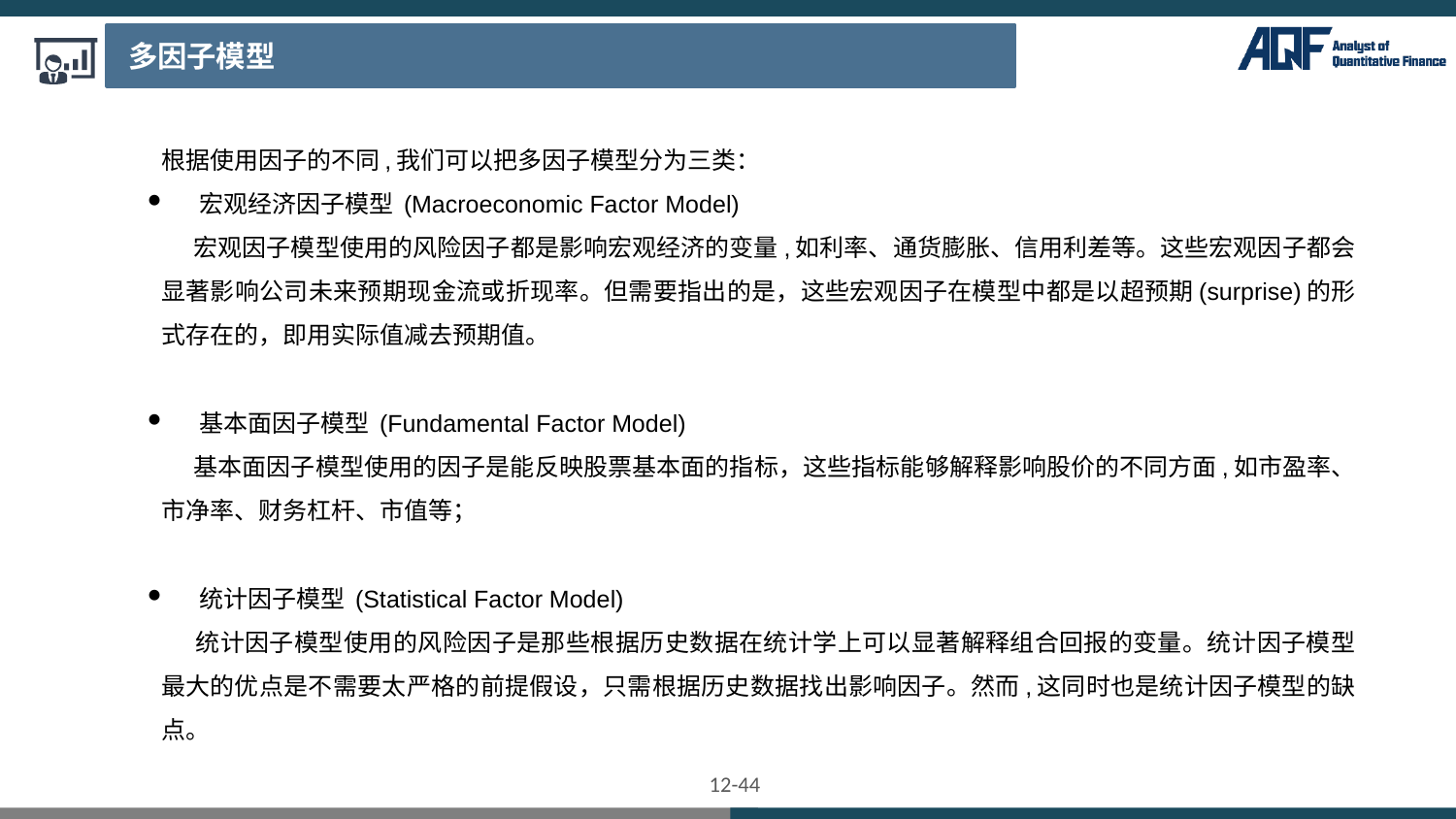

多因子模型
根据使用因子的不同,我们可以把多因子模型分为三类：
宏观经济因子模型 (Macroeconomic Factor Model)
     宏观因子模型使用的风险因子都是影响宏观经济的变量,如利率、通货膨胀、信用利差等。这些宏观因子都会显著影响公司未来预期现金流或折现率。但需要指出的是，这些宏观因子在模型中都是以超预期(surprise)的形式存在的，即用实际值减去预期值。

基本面因子模型 (Fundamental Factor Model)
     基本面因子模型使用的因子是能反映股票基本面的指标，这些指标能够解释影响股价的不同方面,如市盈率、市净率、财务杠杆、市值等；

统计因子模型 (Statistical Factor Model)
     统计因子模型使用的风险因子是那些根据历史数据在统计学上可以显著解释组合回报的变量。统计因子模型最大的优点是不需要太严格的前提假设，只需根据历史数据找出影响因子。然而,这同时也是统计因子模型的缺点。